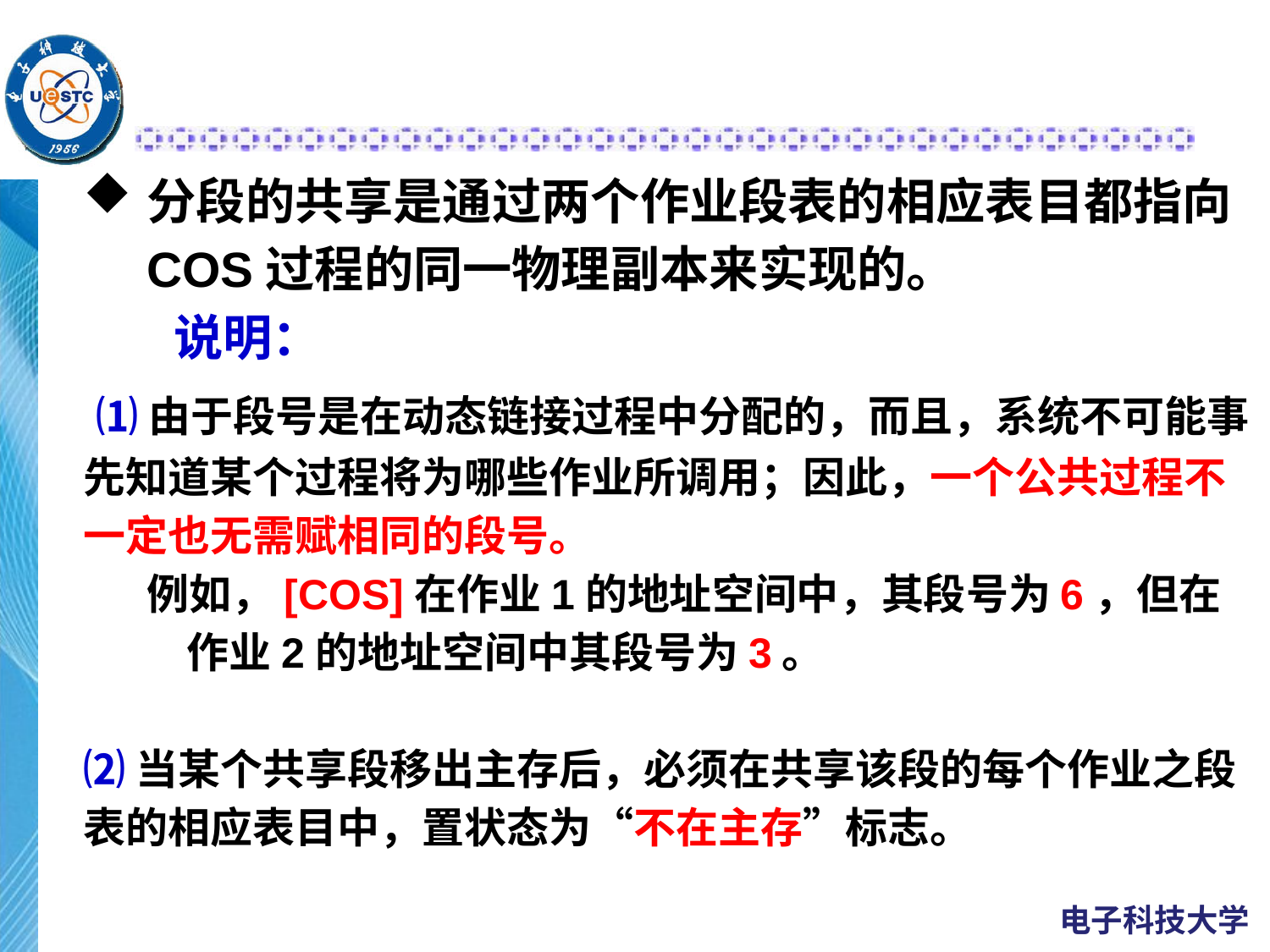

分段的共享是通过两个作业段表的相应表目都指向COS过程的同一物理副本来实现的。
       说明：
 ⑴由于段号是在动态链接过程中分配的，而且，系统不可能事先知道某个过程将为哪些作业所调用；因此，一个公共过程不一定也无需赋相同的段号。
例如，[COS]在作业1的地址空间中，其段号为6，但在作业2的地址空间中其段号为3。

⑵当某个共享段移出主存后，必须在共享该段的每个作业之段表的相应表目中，置状态为“不在主存”标志。